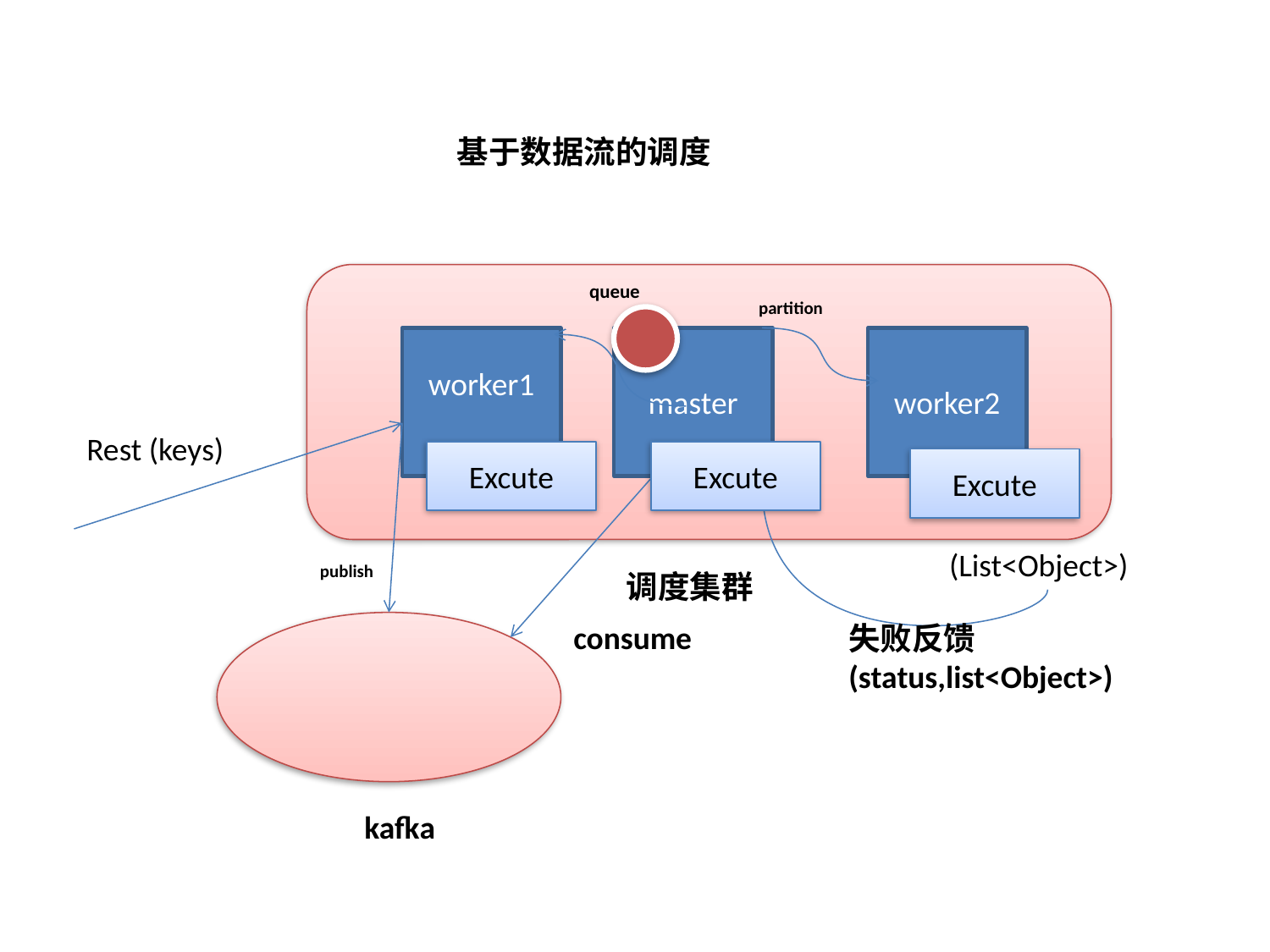

基于数据流的调度

queue
partition

worker1

master
worker2
Rest (keys)
Excute
Excute
Excute
(List<Object>)
publish
调度集群
consume

失败反馈(status,list<Object>)
kafka